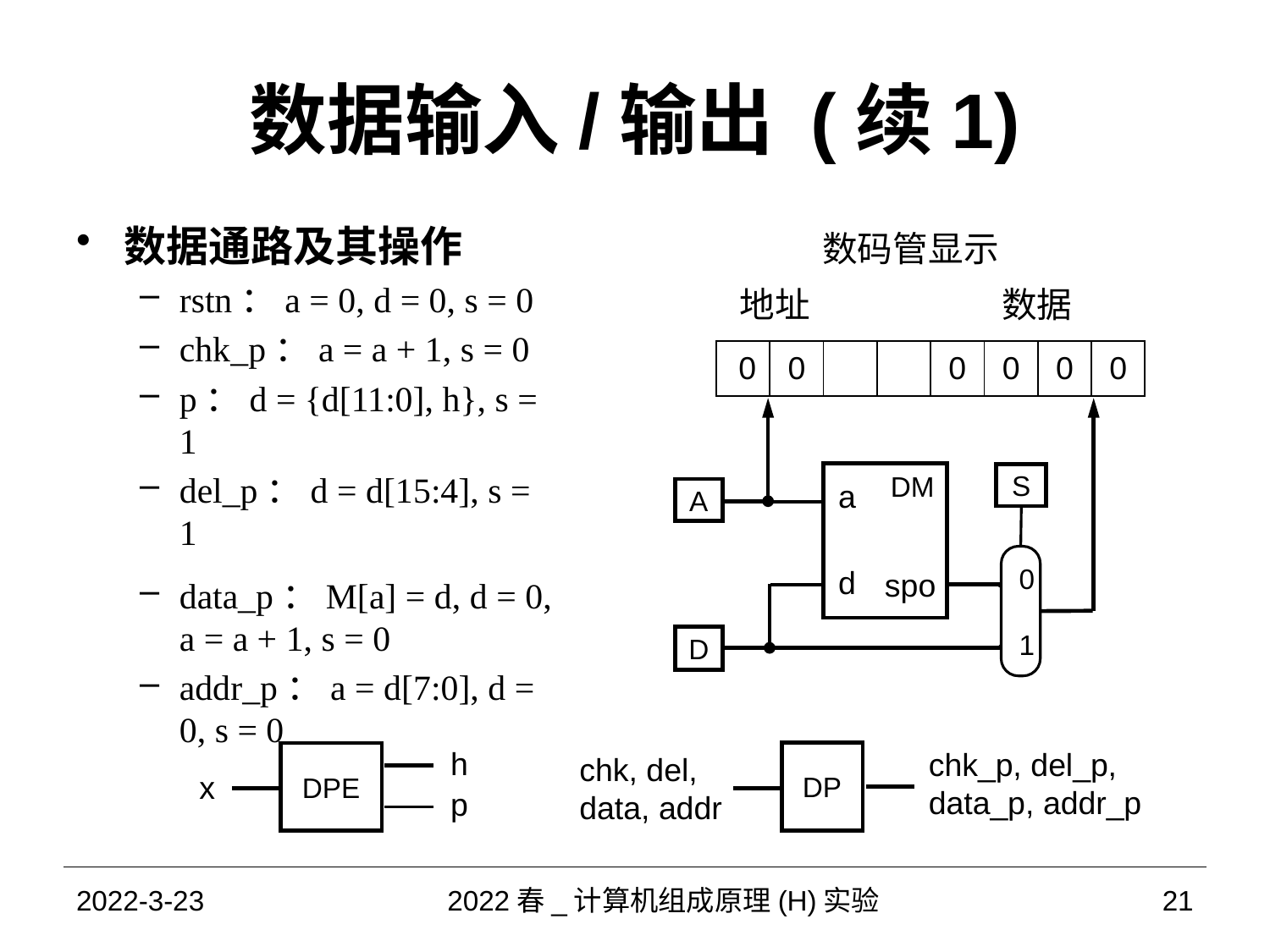

# 数据输入/输出 (续1)
数据通路及其操作
rstn：a = 0, d = 0, s = 0
chk_p：a = a + 1, s = 0
p：d = {d[11:0], h}, s = 1
del_p：d = d[15:4], s = 1
data_p：M[a] = d, d = 0, a = a + 1, s = 0
addr_p：a = d[7:0], d = 0, s = 0

数码管显示
地址
数据
| 0 | 0 |  |  | 0 | 0 | 0 | 0 |
| --- | --- | --- | --- | --- | --- | --- | --- |
DM
a
d
spo
S
A
0
1
D
DP
chk_p, del_p, data_p, addr_p
chk, del, data, addr
DPE
h
x
p
2022-3-23
2022春_计算机组成原理(H)实验
21